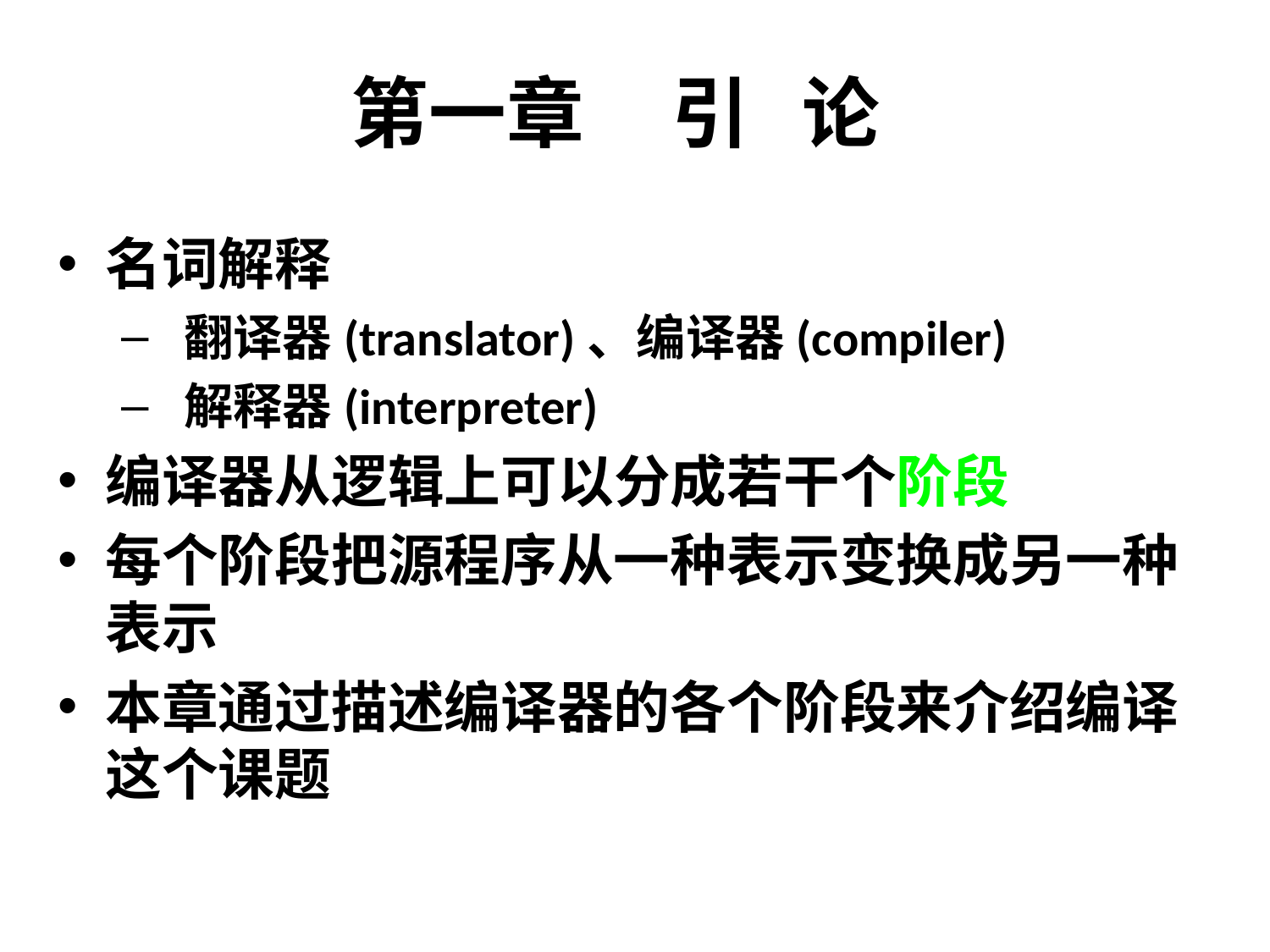

# 第一章     引   论
名词解释
 翻译器(translator)、编译器(compiler)
 解释器(interpreter)
编译器从逻辑上可以分成若干个阶段
每个阶段把源程序从一种表示变换成另一种表示
本章通过描述编译器的各个阶段来介绍编译这个课题